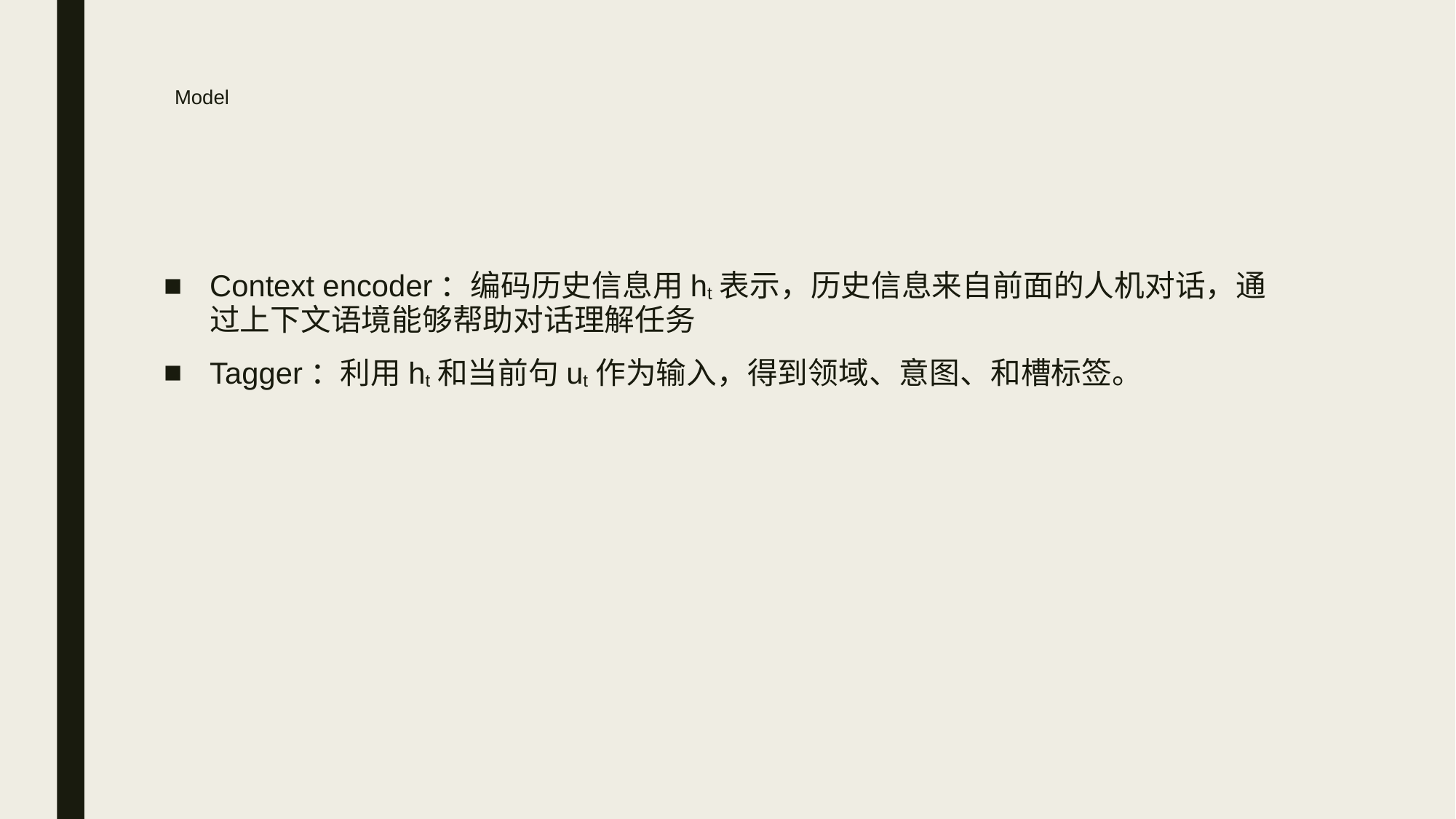

# Model
Context encoder：编码历史信息用ht表示，历史信息来自前面的人机对话，通过上下文语境能够帮助对话理解任务
Tagger：利用ht和当前句ut作为输入，得到领域、意图、和槽标签。